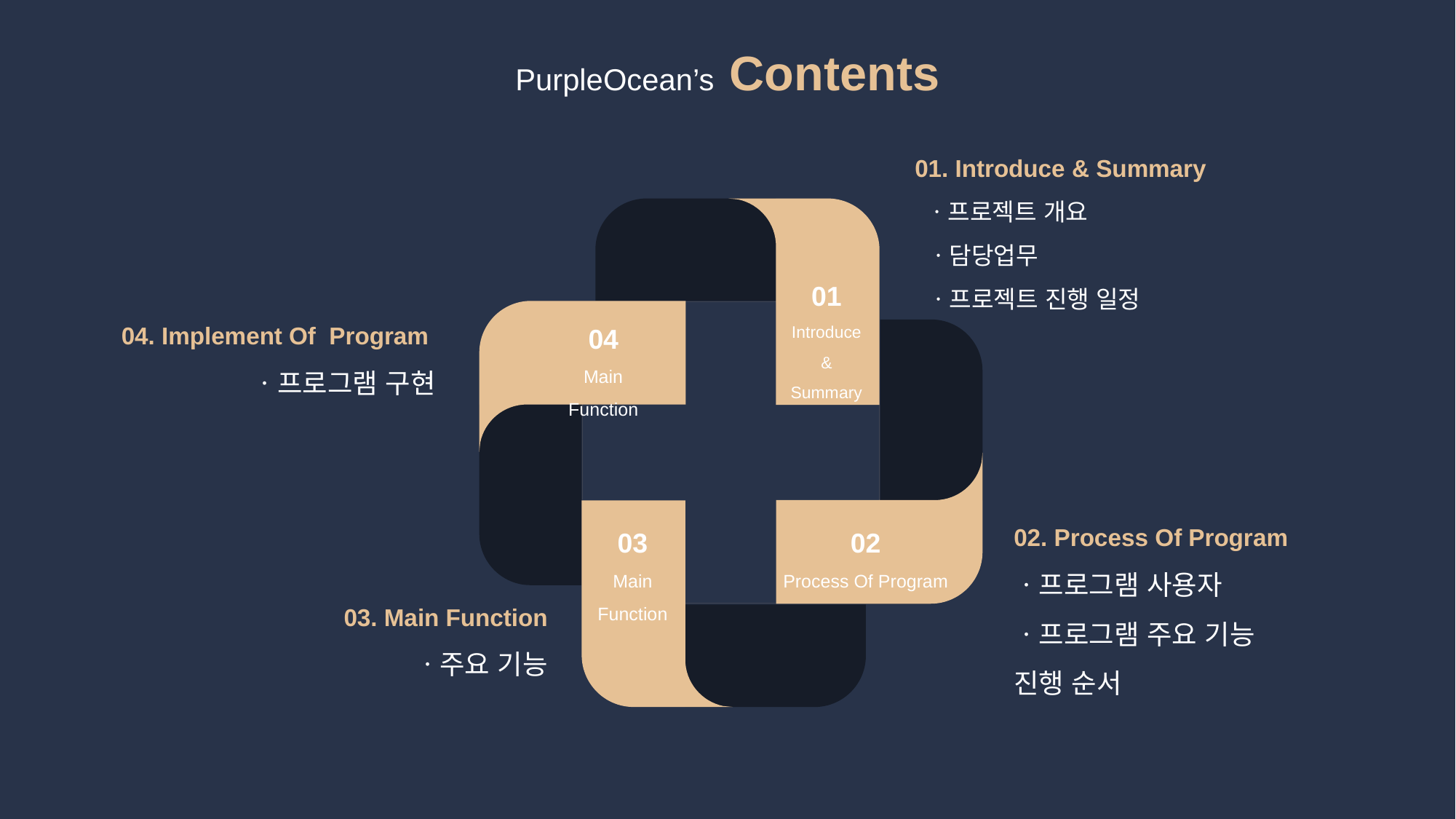

PurpleOcean’s  Contents
01. Introduce & Summary
 ㆍ프로젝트 개요
 ㆍ담당업무
 ㆍ프로젝트 진행 일정

01
Introduce & Summary

04. Implement Of  Program
ㆍ프로그램 구현
04
Main Function

02. Process Of Program
ㆍ프로그램 사용자
ㆍ프로그램 주요 기능 진행 순서
02
Process Of Program
03
Main Function

03. Main Function
ㆍ주요 기능